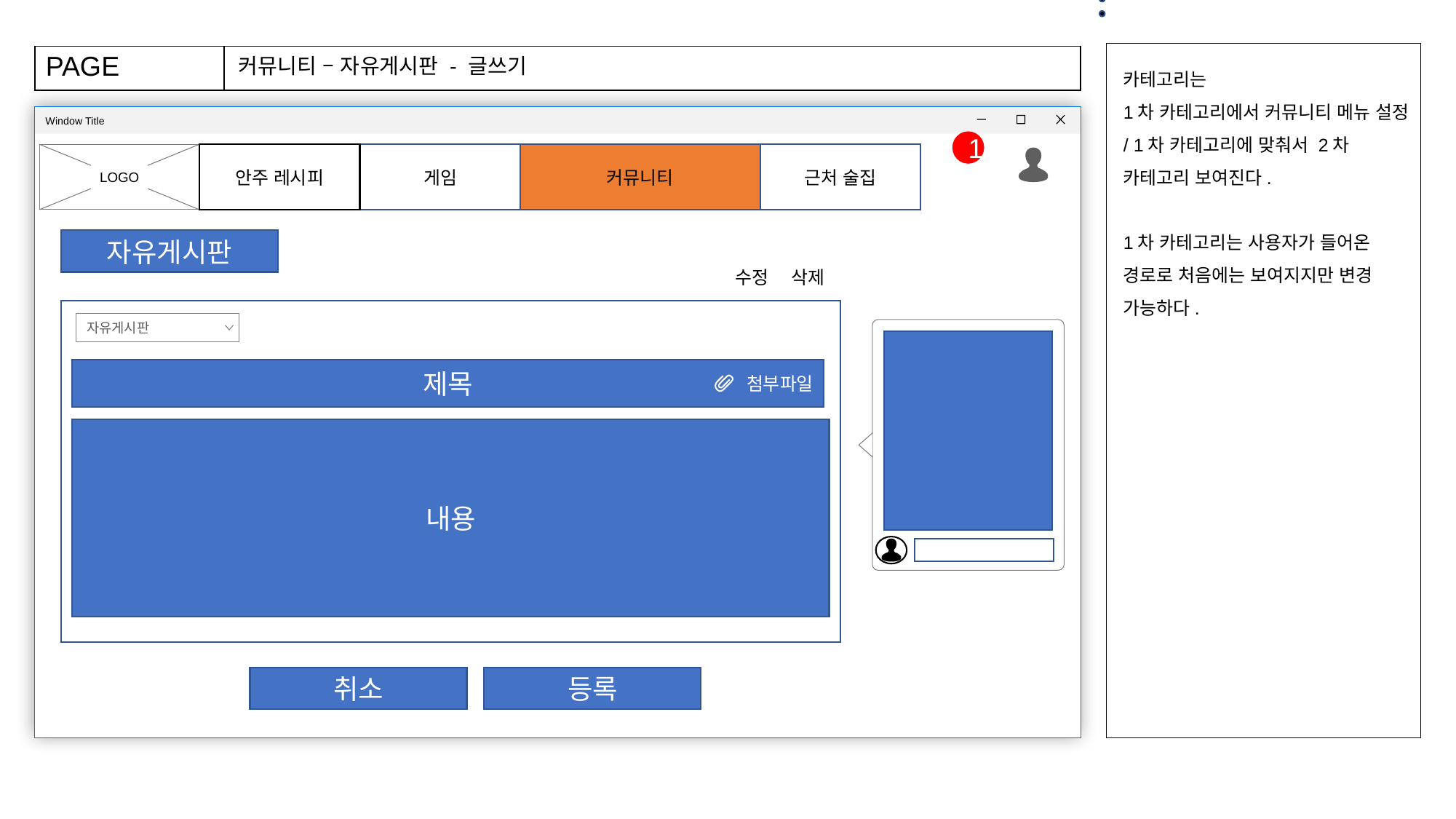

커뮤니티 – 자유게시판 - 글쓰기
카테고리는
1차 카테고리에서 커뮤니티 메뉴 설정 / 1차 카테고리에 맞춰서 2차 카테고리 보여진다.
1차 카테고리는 사용자가 들어온 경로로 처음에는 보여지지만 변경 가능하다.
1
커뮤니티
근처 술집

LOGO
안주 레시피
게임
커뮤니티

자유게시판
수정
삭제

자유게시판

제목
첨부파일

내용
취소
등록